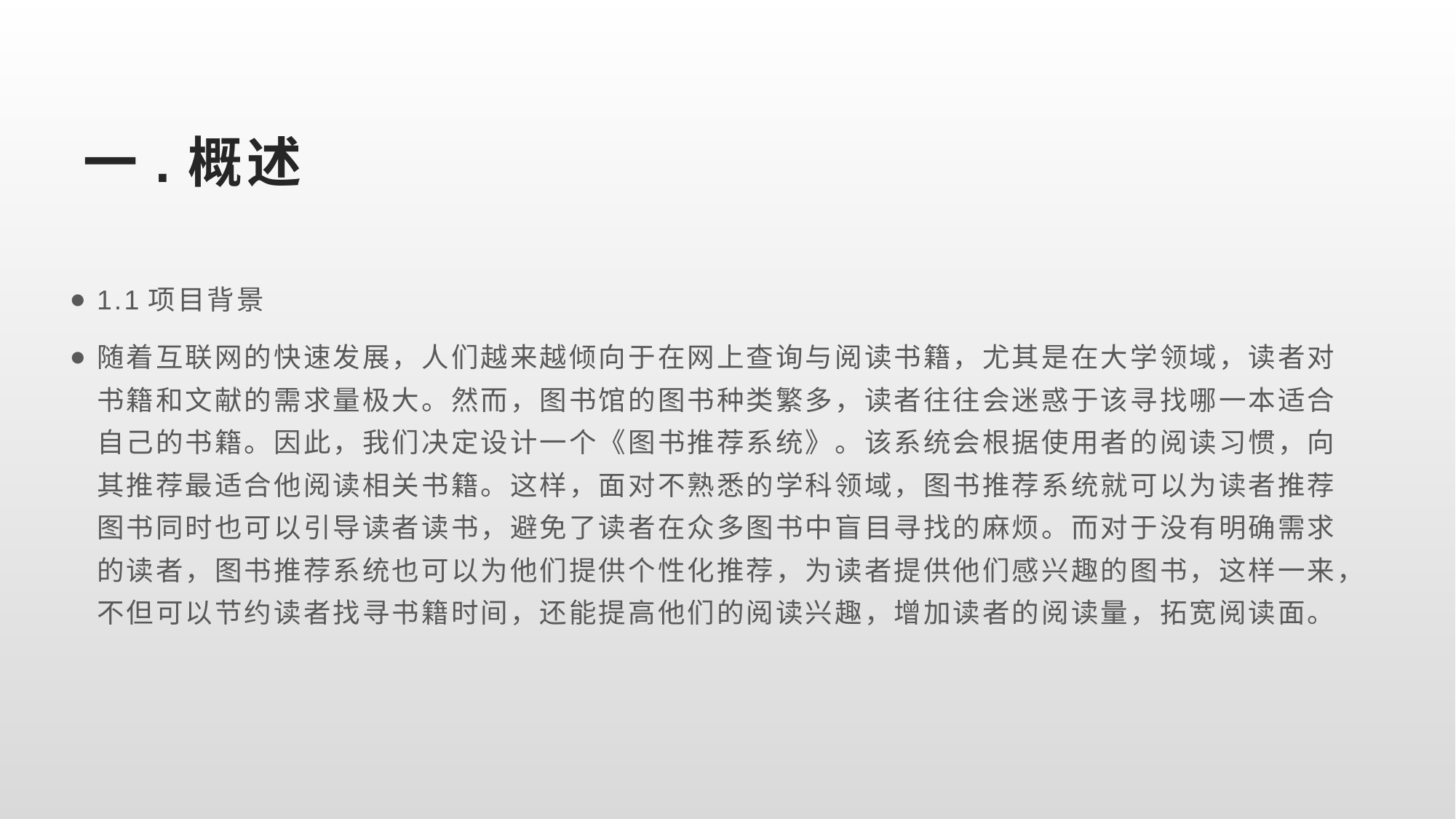

一.概述
1.1项目背景
随着互联网的快速发展，人们越来越倾向于在网上查询与阅读书籍，尤其是在大学领域，读者对书籍和文献的需求量极大。然而，图书馆的图书种类繁多，读者往往会迷惑于该寻找哪一本适合自己的书籍。因此，我们决定设计一个《图书推荐系统》。该系统会根据使用者的阅读习惯，向其推荐最适合他阅读相关书籍。这样，面对不熟悉的学科领域，图书推荐系统就可以为读者推荐图书同时也可以引导读者读书，避免了读者在众多图书中盲目寻找的麻烦。而对于没有明确需求的读者，图书推荐系统也可以为他们提供个性化推荐，为读者提供他们感兴趣的图书，这样一来，不但可以节约读者找寻书籍时间，还能提高他们的阅读兴趣，增加读者的阅读量，拓宽阅读面。